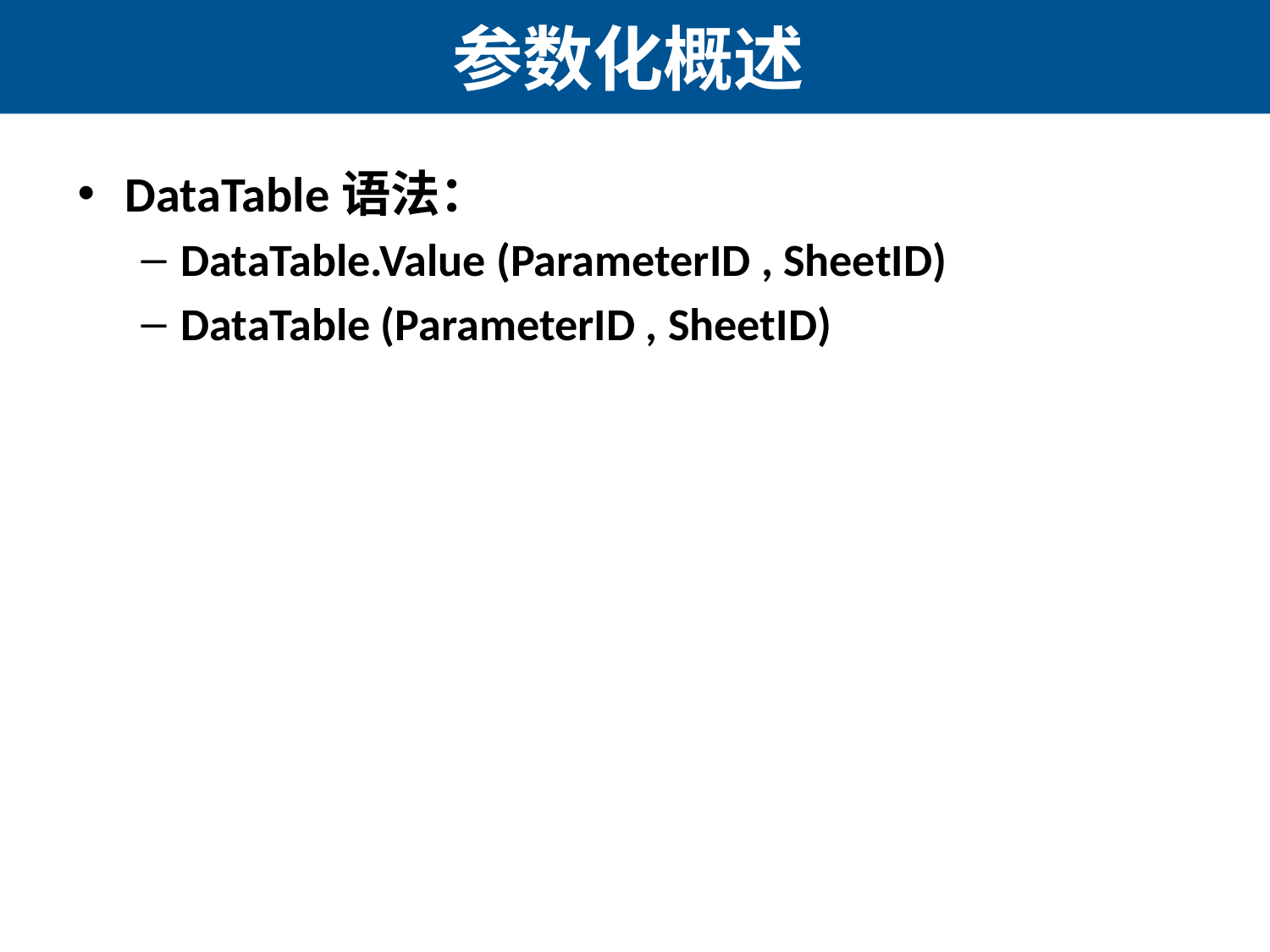

# 参数化概述
DataTable语法：
DataTable.Value (ParameterID , SheetID)
DataTable (ParameterID , SheetID)